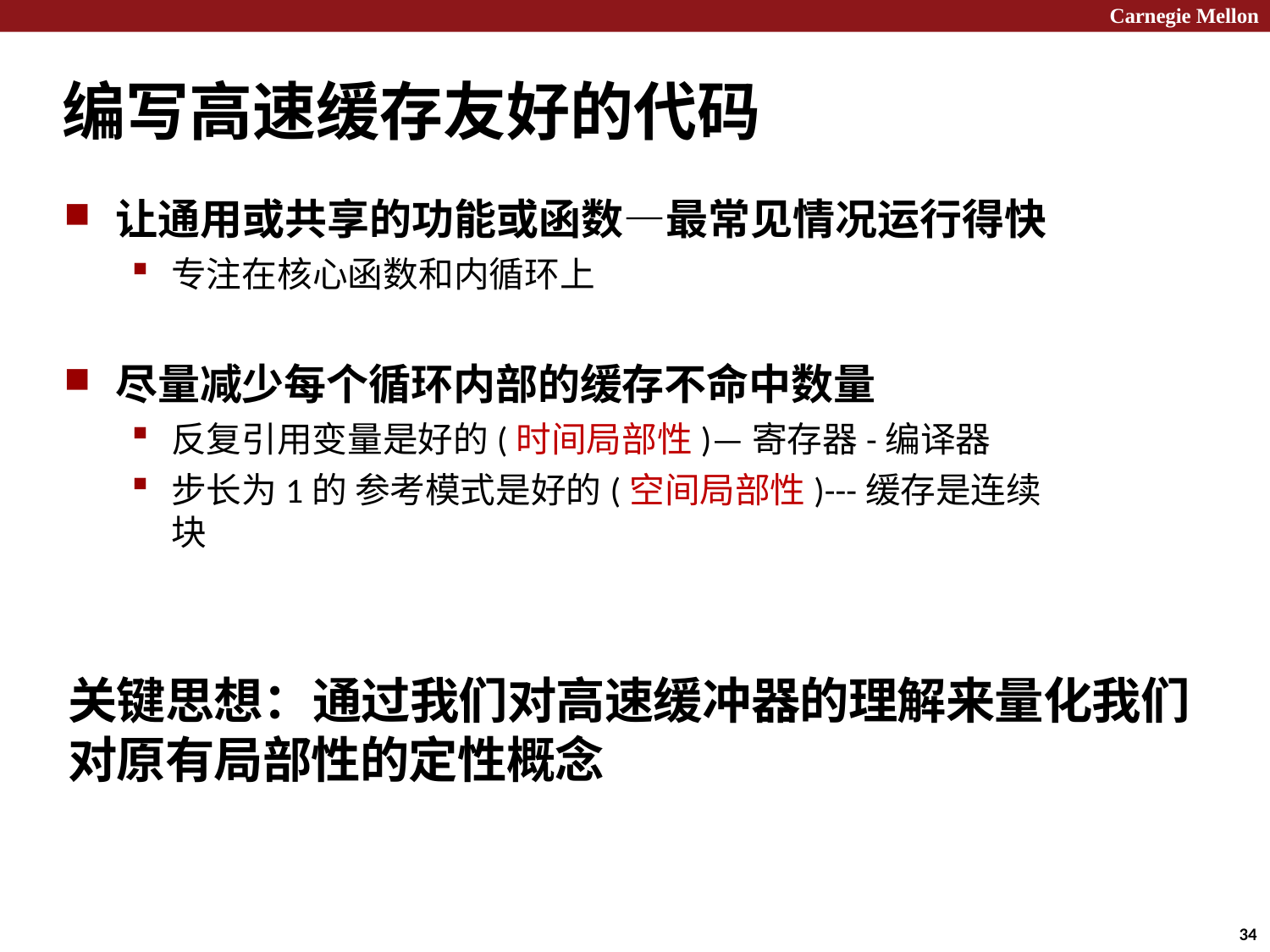

Carnegie Mellon
# 编写高速缓存友好的代码
让通用或共享的功能或函数—最常见情况运行得快
专注在核心函数和内循环上

尽量减少每个循环内部的缓存不命中数量
反复引用变量是好的(时间局部性)—寄存器-编译器
步长为1的 参考模式是好的(空间局部性)---缓存是连续块
关键思想：通过我们对高速缓冲器的理解来量化我们对原有局部性的定性概念
34